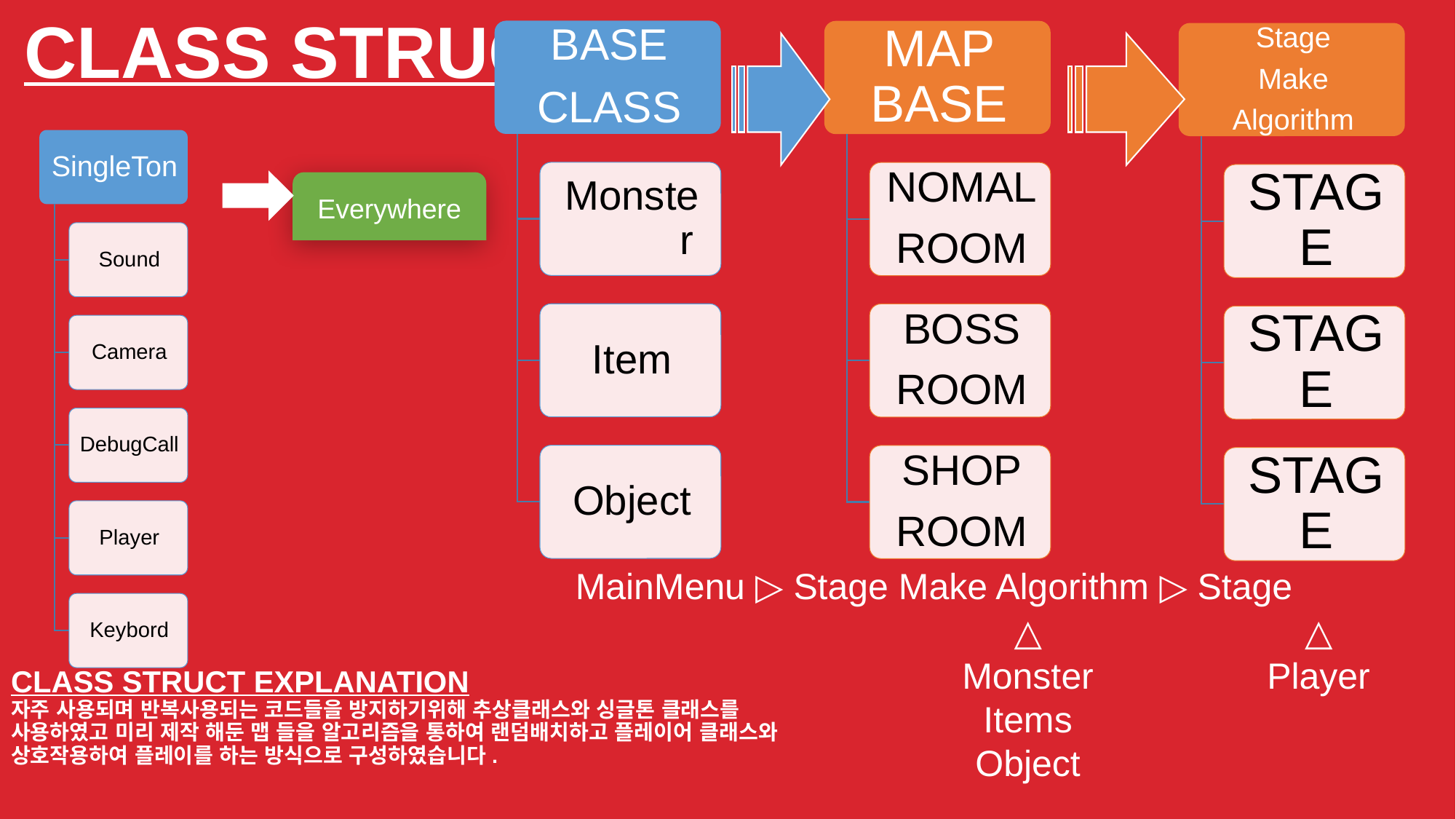

CLASS STRUCT
BASE
CLASS
Monste	r
Item
Object
MAP BASE
NOMAL
ROOM
BOSS
ROOM
SHOP
ROOM
#
Stage
Make
Algorithm
STAGE
STAGE
STAGE

SingleTon
Sound
Camera
DebugCall
Player
Keybord
Everywhere

MainMenu ▷ Stage Make Algorithm ▷ Stage
△
Monster
Items
Object
△
Player
CLASS STRUCT EXPLANATION
자주 사용되며 반복사용되는 코드들을 방지하기위해 추상클래스와 싱글톤 클래스를
사용하였고 미리 제작 해둔 맵 들을 알고리즘을 통하여 랜덤배치하고 플레이어 클래스와
상호작용하여 플레이를 하는 방식으로 구성하였습니다.